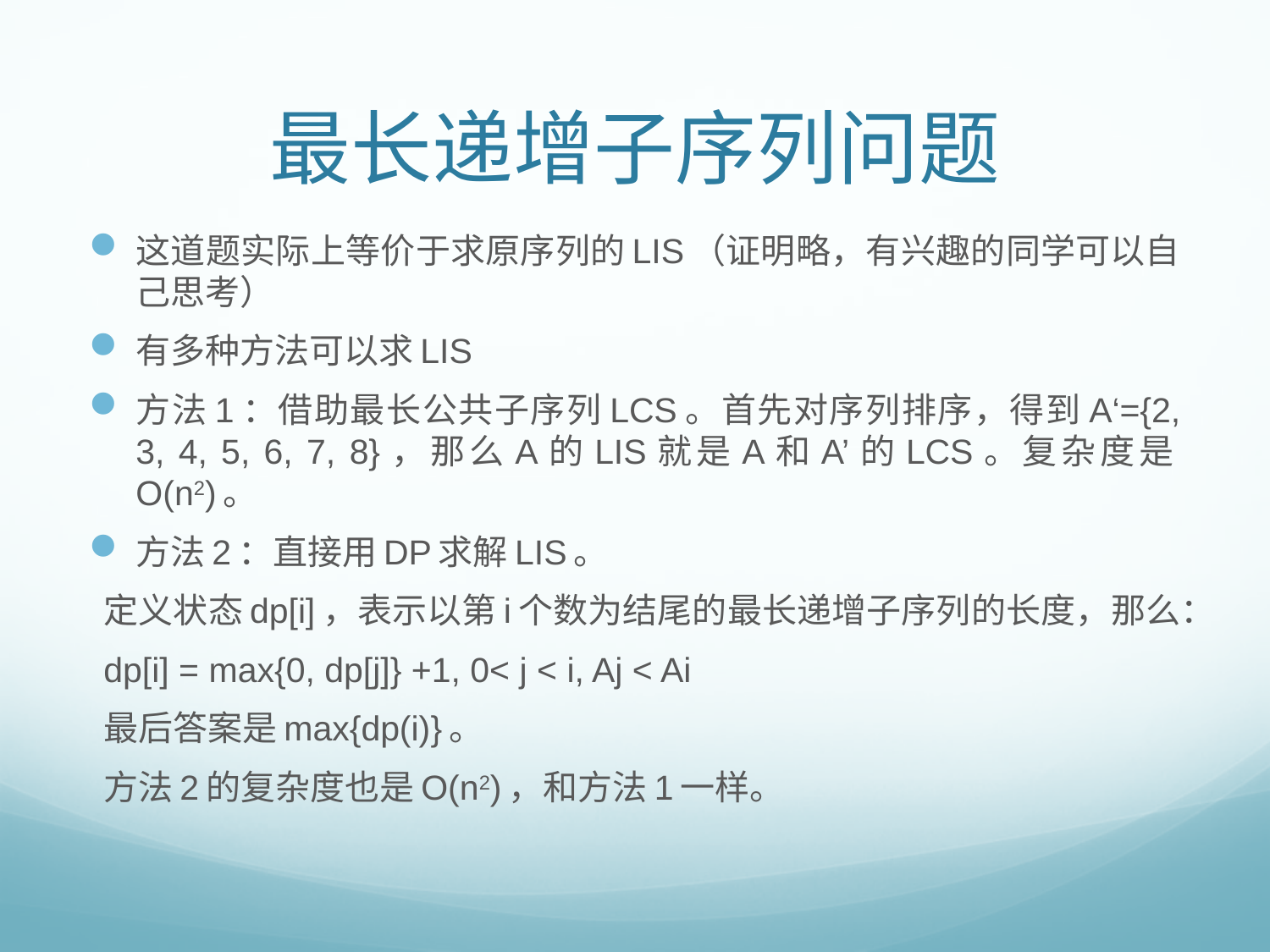

# 最长递增子序列问题
这道题实际上等价于求原序列的LIS（证明略，有兴趣的同学可以自己思考）
有多种方法可以求LIS
方法1：借助最长公共子序列LCS。首先对序列排序，得到A‘={2, 3, 4, 5, 6, 7, 8}，那么A的LIS就是A和A’的LCS。复杂度是O(n2)。
方法2：直接用DP求解LIS。
定义状态dp[i]，表示以第i个数为结尾的最长递增子序列的长度，那么：
	dp[i] = max{0, dp[j]} +1, 0< j < i, Aj < Ai
最后答案是max{dp(i)}。
方法2的复杂度也是O(n2)，和方法1一样。